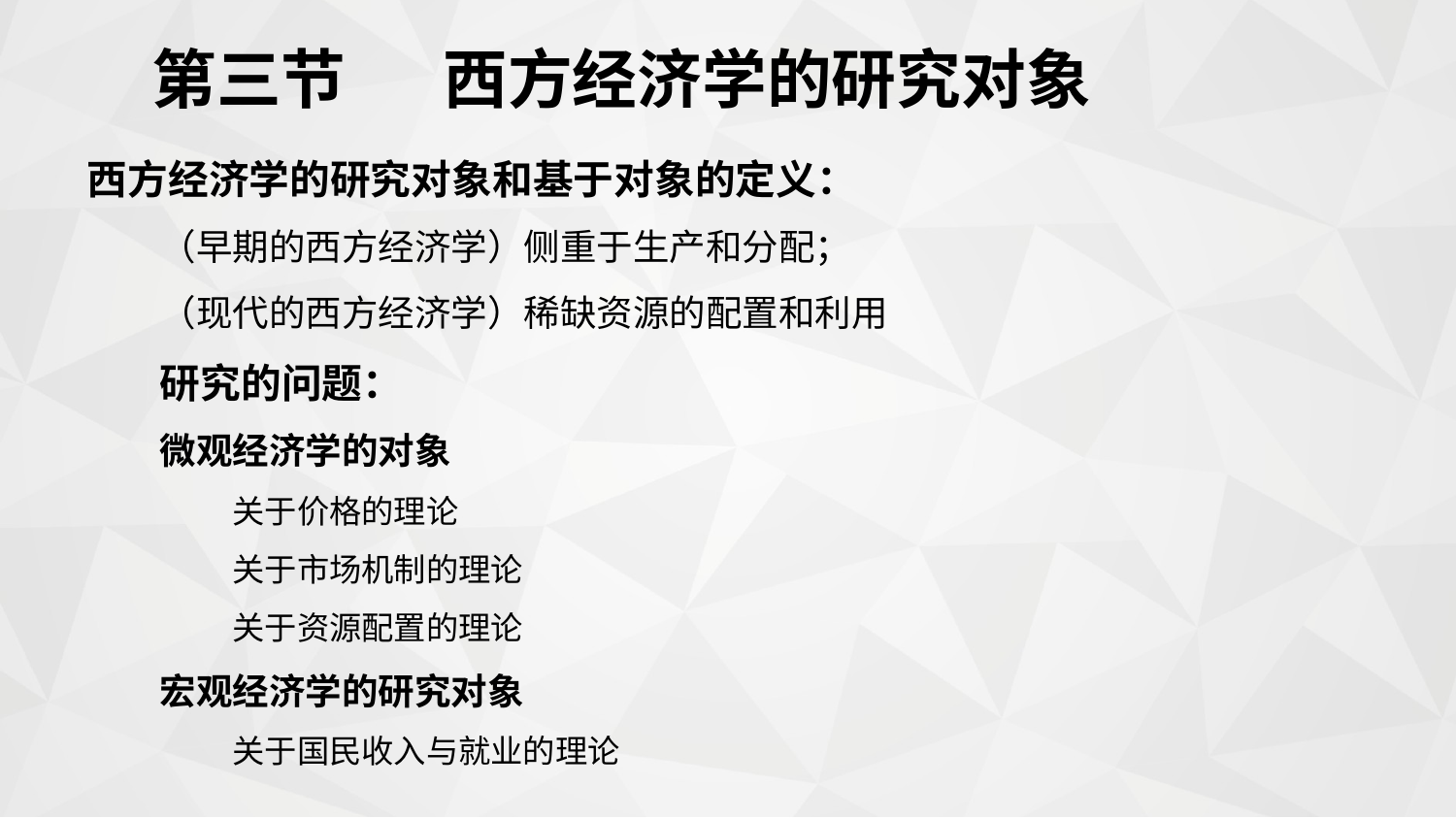

第三节	西方经济学的研究对象

西方经济学的研究对象和基于对象的定义：
（早期的西方经济学）侧重于生产和分配；
（现代的西方经济学）稀缺资源的配置和利用
研究的问题：
微观经济学的对象
关于价格的理论
关于市场机制的理论
关于资源配置的理论
宏观经济学的研究对象
关于国民收入与就业的理论